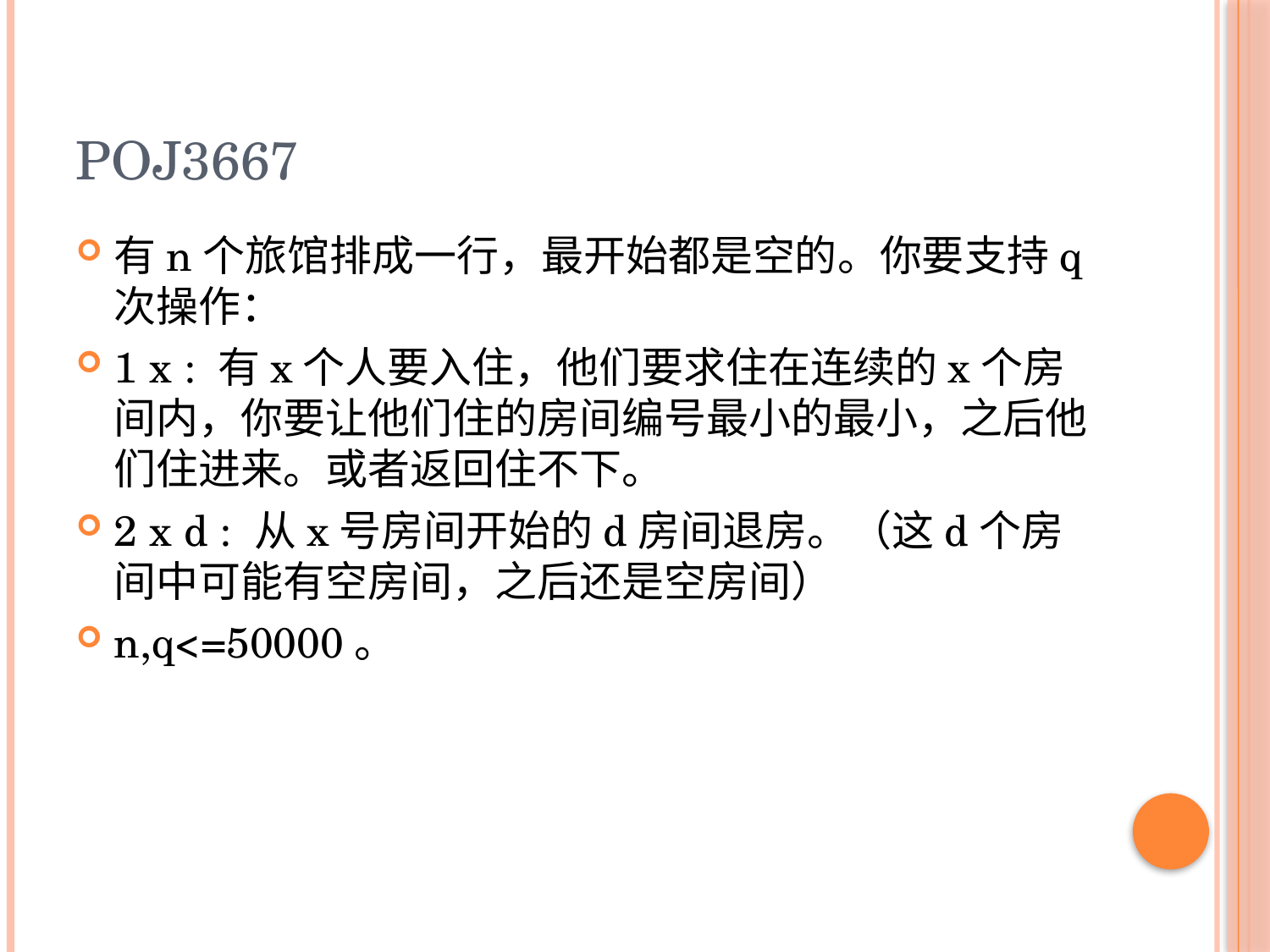

# poj3667
有n个旅馆排成一行，最开始都是空的。你要支持q次操作：
1 x : 有x个人要入住，他们要求住在连续的x个房间内，你要让他们住的房间编号最小的最小，之后他们住进来。或者返回住不下。
2 x d : 从x号房间开始的d房间退房。（这d个房间中可能有空房间，之后还是空房间）
n,q<=50000。